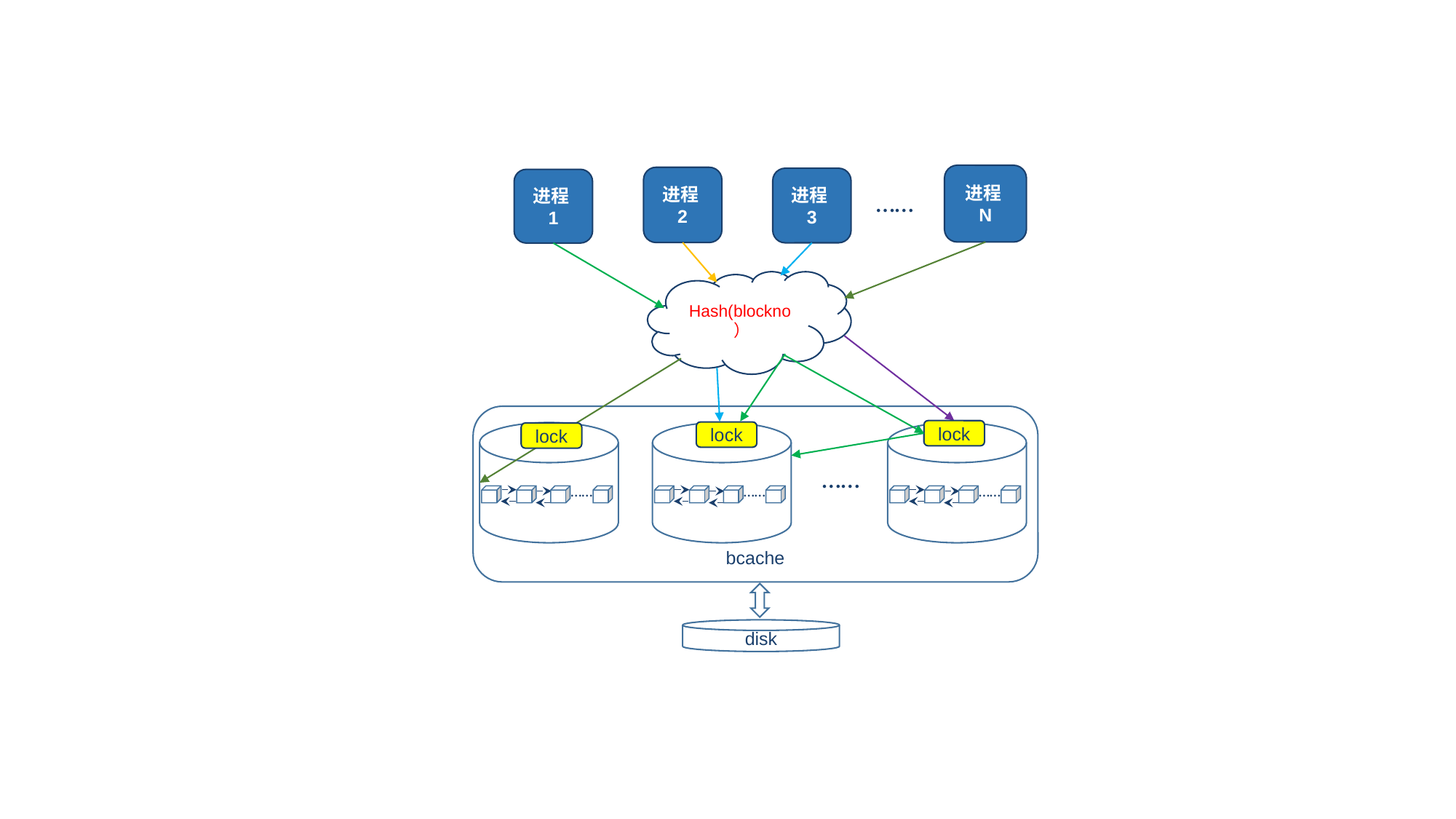

进程N
进程2
进程3
进程1
……
Hash(blockno）
bcache
lock
lock

lock
……
……
……
……

disk